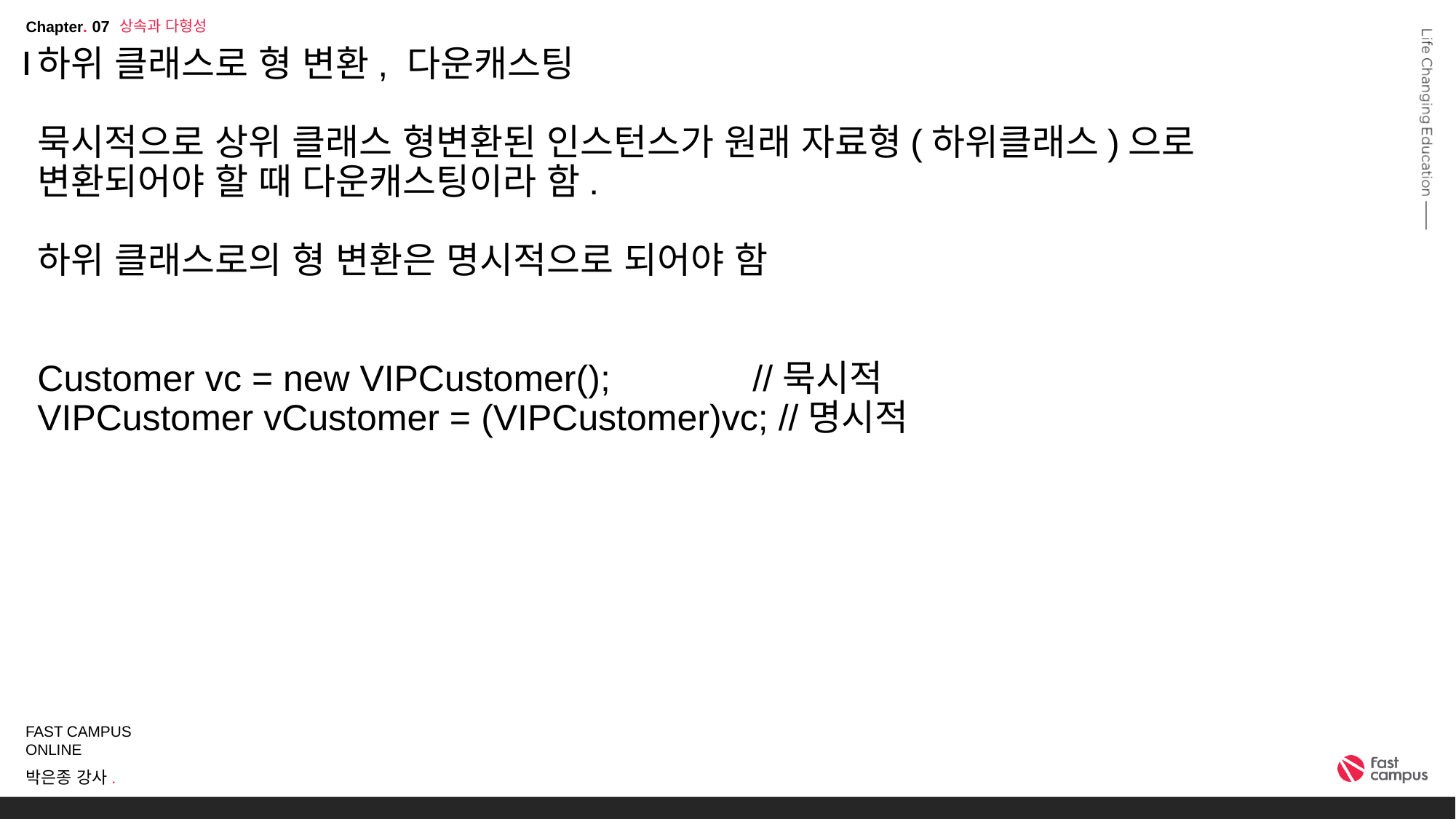

상속과 다형성
07
# 하위 클래스로 형 변환, 다운캐스팅 묵시적으로 상위 클래스 형변환된 인스턴스가 원래 자료형(하위클래스)으로 변환되어야 할 때 다운캐스팅이라 함. 하위 클래스로의 형 변환은 명시적으로 되어야 함 Customer vc = new VIPCustomer();              //묵시적 VIPCustomer vCustomer = (VIPCustomer)vc; //명시적